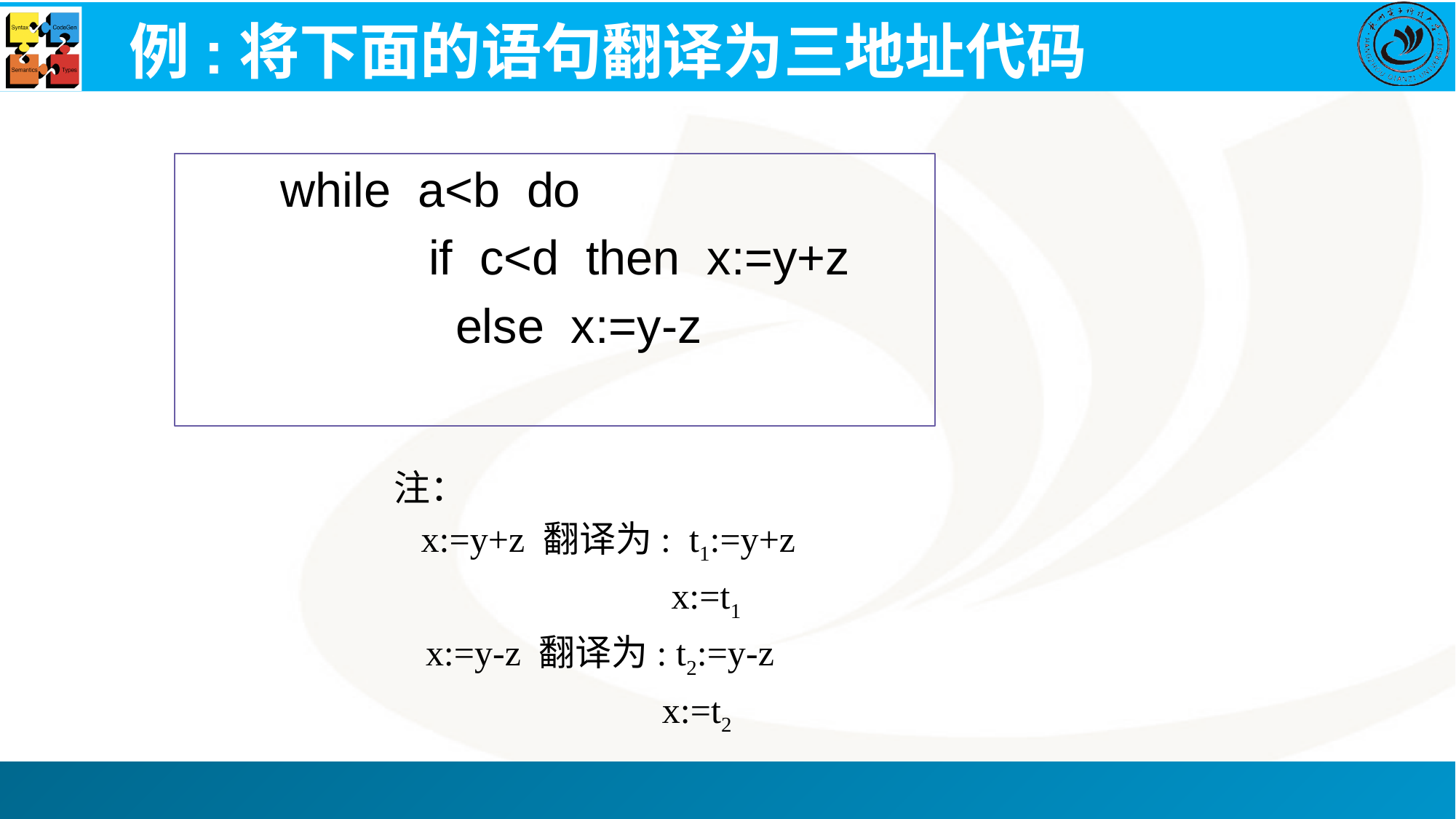

# 例:将下面的语句翻译为三地址代码
   while  a<b  do
              if  c<d  then  x:=y+z
                else  x:=y-z
注：
   x:=y+z 翻译为:  t1:=y+z
                           x:=t1
x:=y-z 翻译为: t2:=y-z
                          x:=t2
78